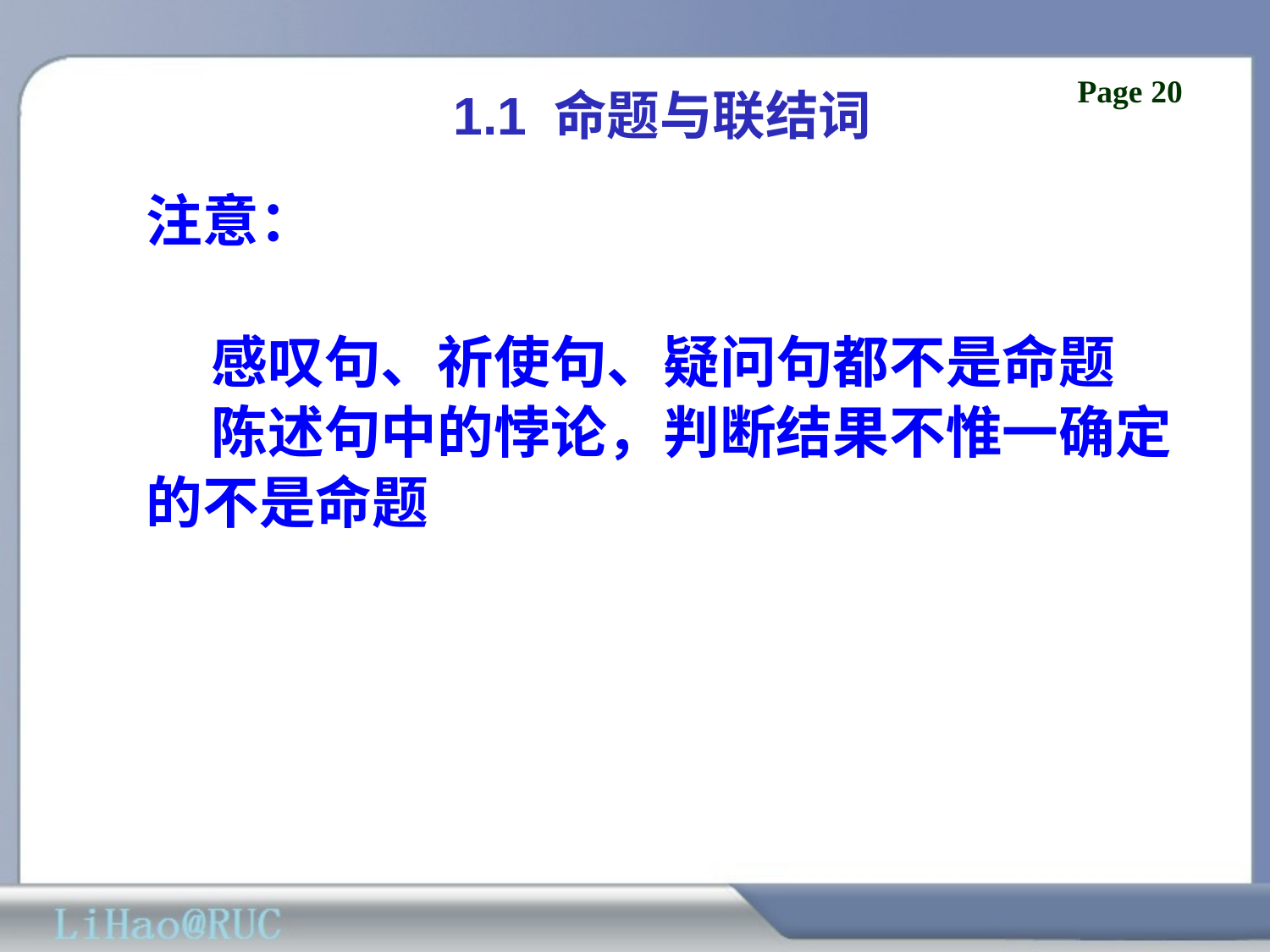

1.1 命题与联结词
注意：

    感叹句、祈使句、疑问句都不是命题
    陈述句中的悖论，判断结果不惟一确定的不是命题